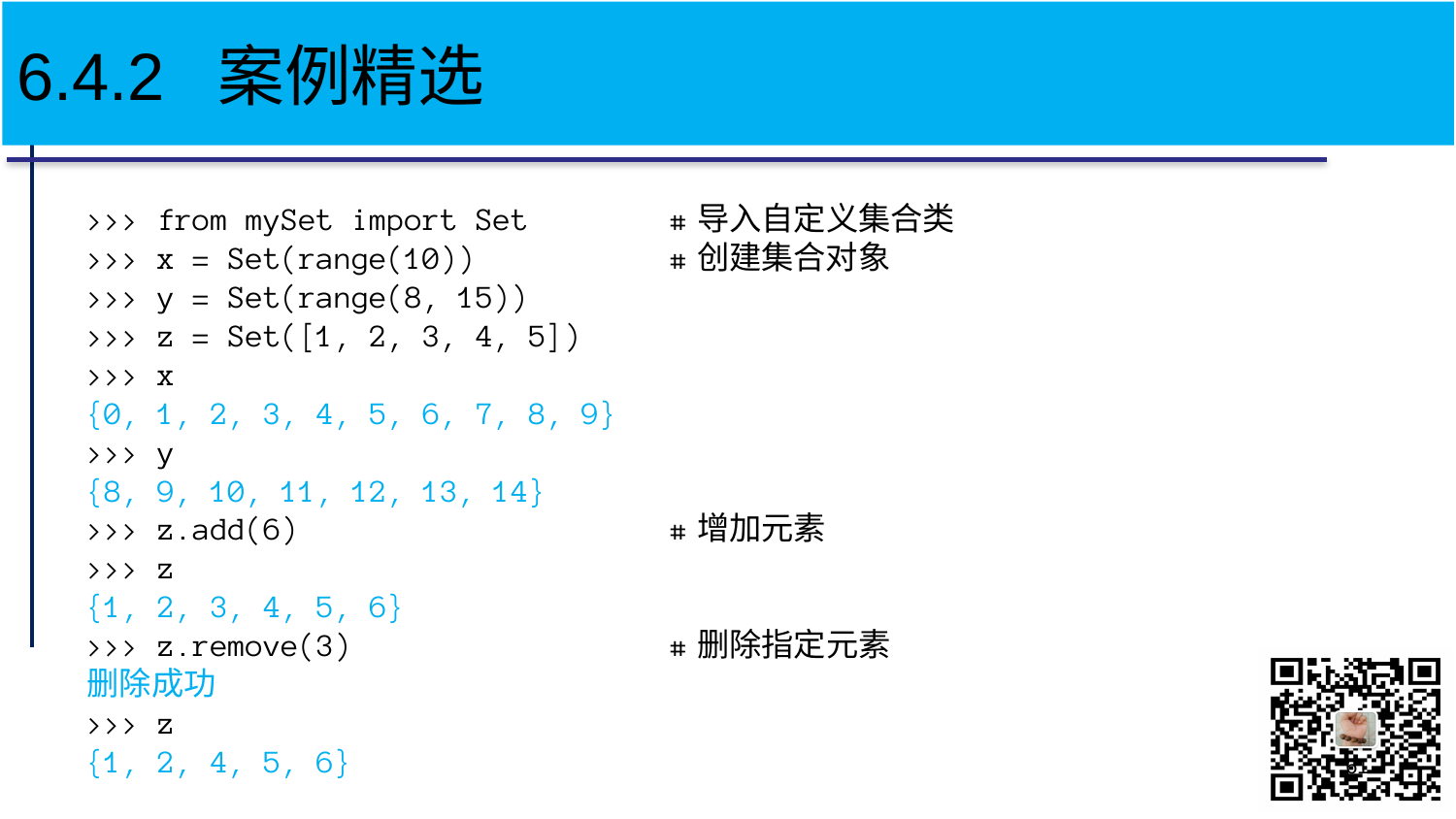

# 6.4.2  案例精选
>>> from mySet import Set        #导入自定义集合类
>>> x = Set(range(10))           #创建集合对象
>>> y = Set(range(8, 15))
>>> z = Set([1, 2, 3, 4, 5])
>>> x
{0, 1, 2, 3, 4, 5, 6, 7, 8, 9}
>>> y
{8, 9, 10, 11, 12, 13, 14}
>>> z.add(6)                     #增加元素
>>> z
{1, 2, 3, 4, 5, 6}
>>> z.remove(3)                  #删除指定元素
删除成功
>>> z
{1, 2, 4, 5, 6}
61